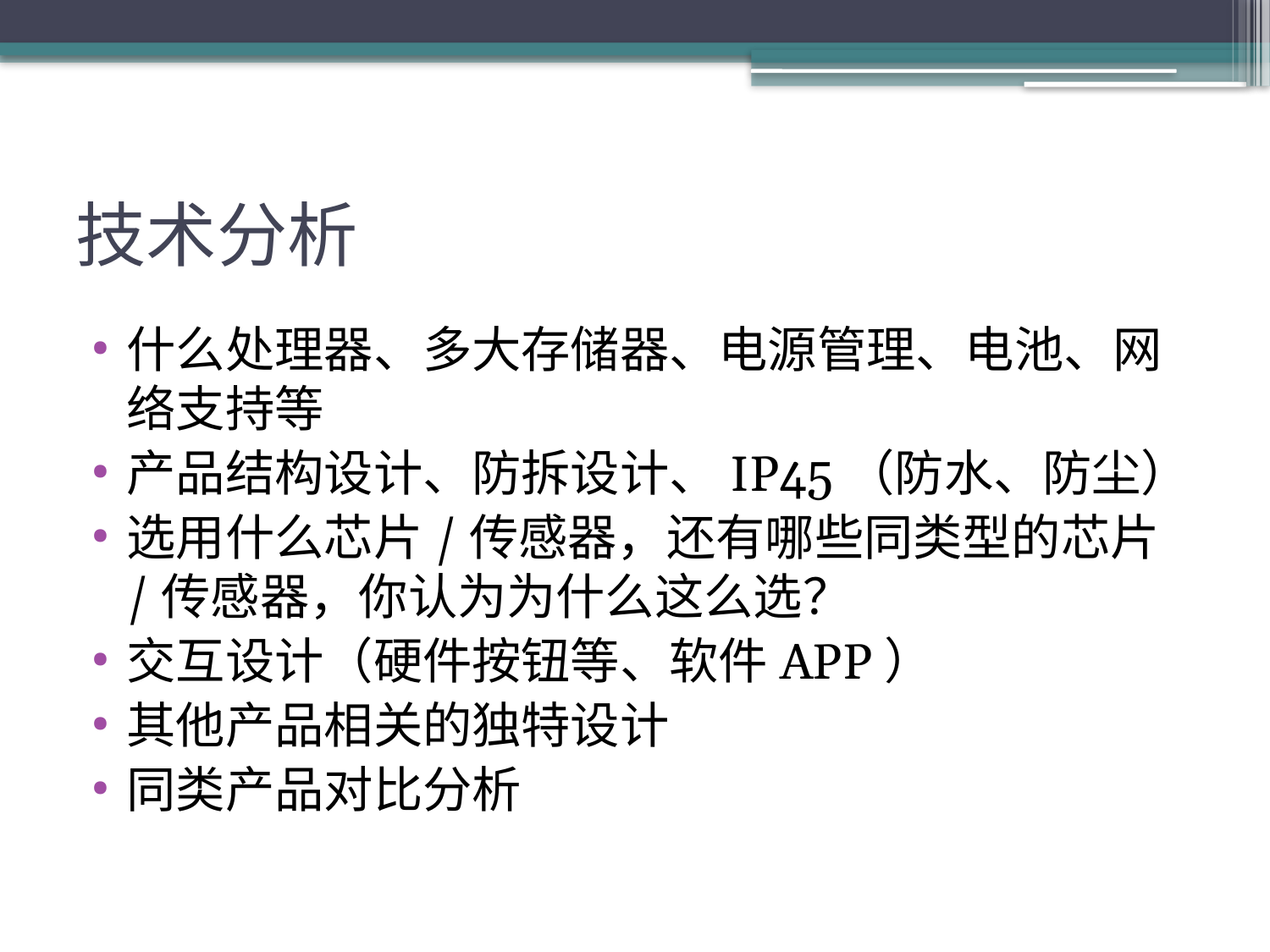

# 技术分析
什么处理器、多大存储器、电源管理、电池、网络支持等
产品结构设计、防拆设计、IP45（防水、防尘）
选用什么芯片/传感器，还有哪些同类型的芯片/传感器，你认为为什么这么选？
交互设计（硬件按钮等、软件APP）
其他产品相关的独特设计
同类产品对比分析